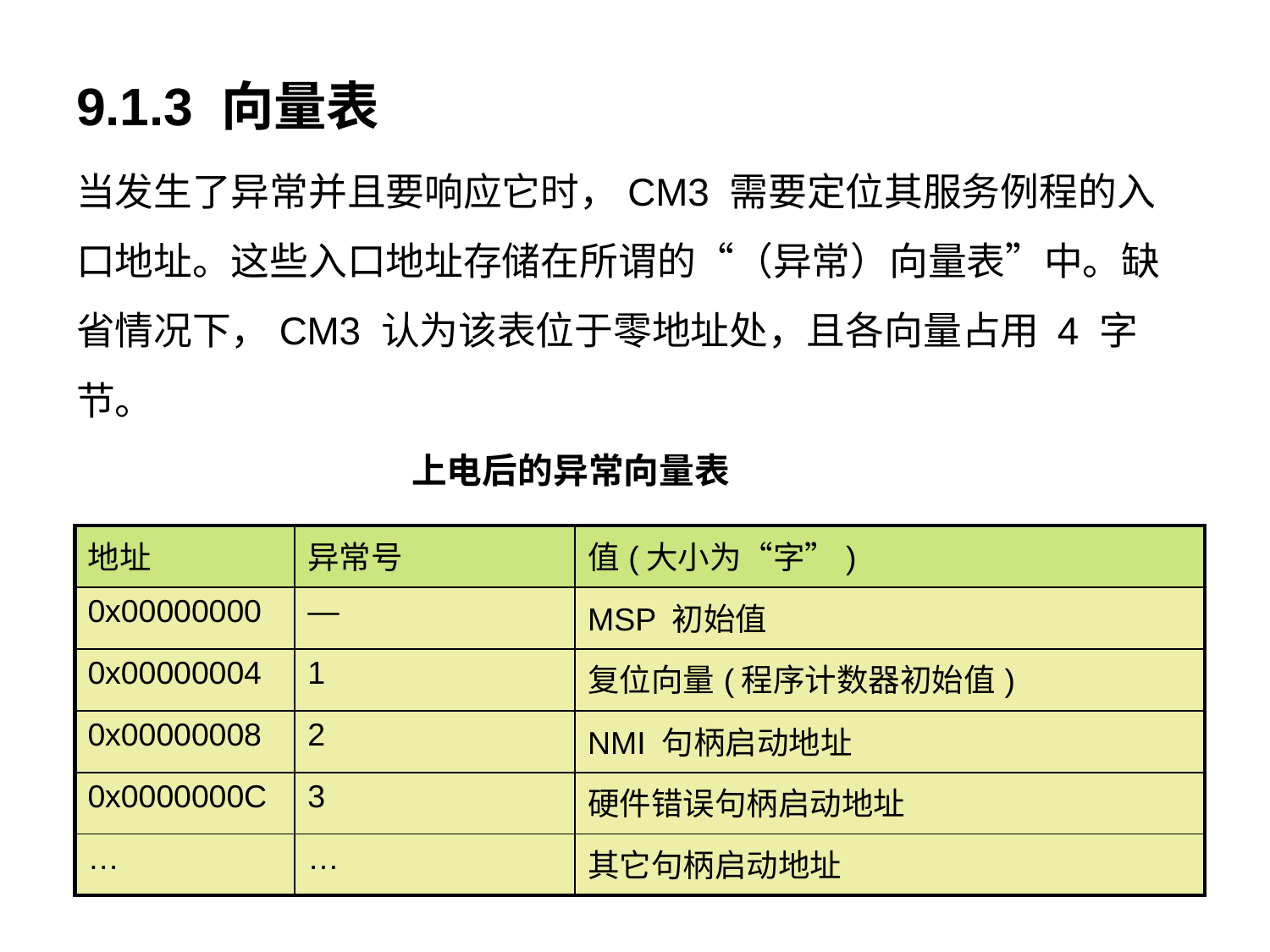

9.1.3 向量表
当发生了异常并且要响应它时，CM3 需要定位其服务例程的入口地址。这些入口地址存储在所谓的“（异常）向量表”中。缺省情况下，CM3 认为该表位于零地址处，且各向量占用 4 字节。
上电后的异常向量表
| 地址 | 异常号 | 值(大小为“字”) |
| --- | --- | --- |
| 0x00000000 | — | MSP 初始值 |
| 0x00000004 | 1 | 复位向量(程序计数器初始值) |
| 0x00000008 | 2 | NMI 句柄启动地址 |
| 0x0000000C | 3 | 硬件错误句柄启动地址 |
| … | … | 其它句柄启动地址 |